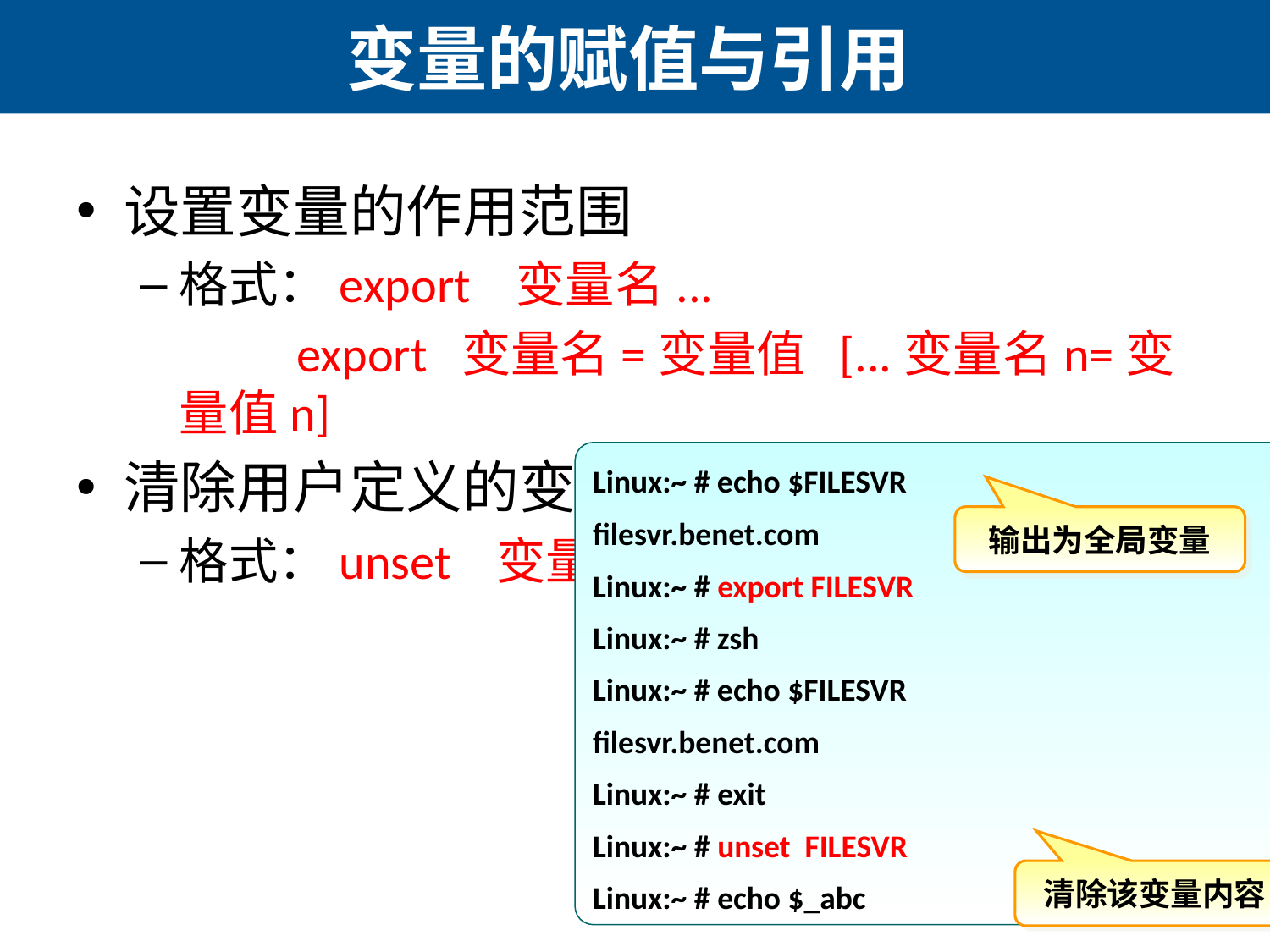

# 变量的赋值与引用
设置变量的作用范围
格式：export   变量名...
              export  变量名=变量值  [...变量名n=变量值n]
清除用户定义的变量
格式：unset   变量名
Linux:~ # echo $FILESVR
filesvr.benet.com
Linux:~ # export FILESVR
Linux:~ # zsh
Linux:~ # echo $FILESVR
filesvr.benet.com
Linux:~ # exit
Linux:~ # unset  FILESVR
Linux:~ # echo $_abc

Linux:~ #
输出为全局变量
清除该变量内容
22